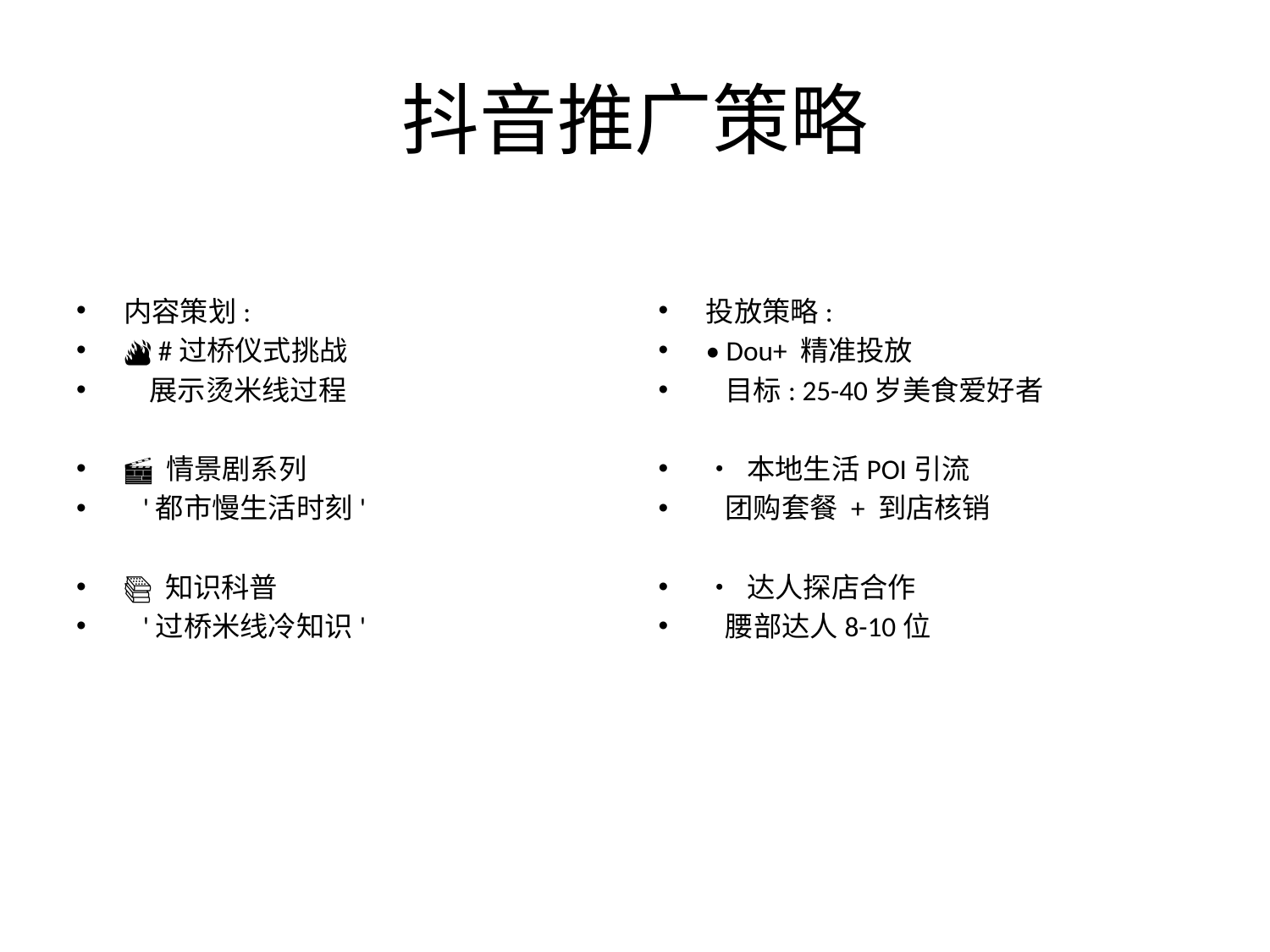

# 抖音推广策略

内容策划:
🔥 #过桥仪式挑战
   展示烫米线过程

🎬 情景剧系列
   '都市慢生活时刻'

📚 知识科普
   '过桥米线冷知识'

投放策略:
• Dou+ 精准投放
  目标: 25-40岁美食爱好者

• 本地生活POI引流
  团购套餐 + 到店核销

• 达人探店合作
  腰部达人8-10位